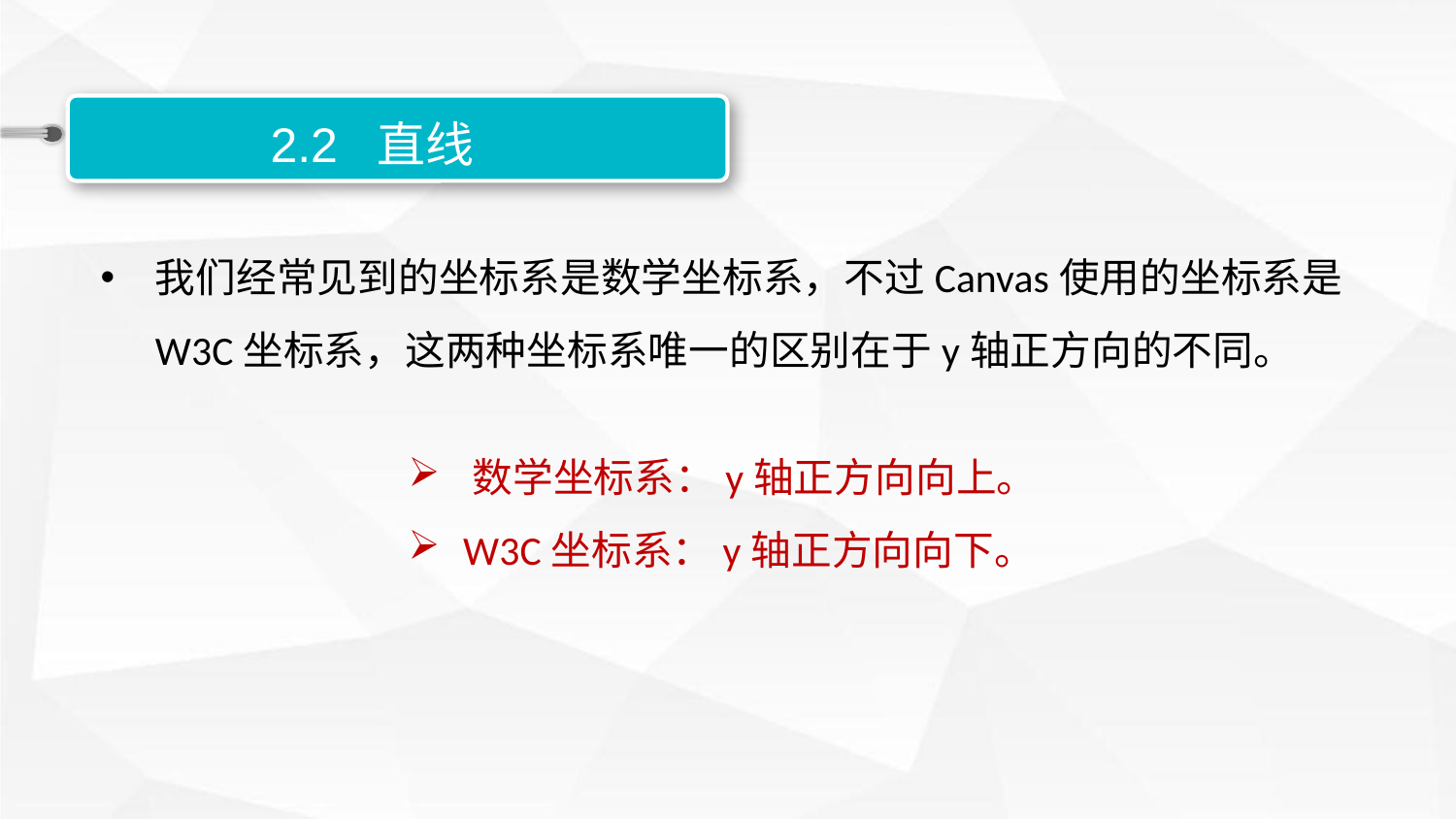

2.2  直线

我们经常见到的坐标系是数学坐标系，不过Canvas使用的坐标系是W3C坐标系，这两种坐标系唯一的区别在于y轴正方向的不同。
 数学坐标系：y轴正方向向上。
 W3C坐标系：y轴正方向向下。